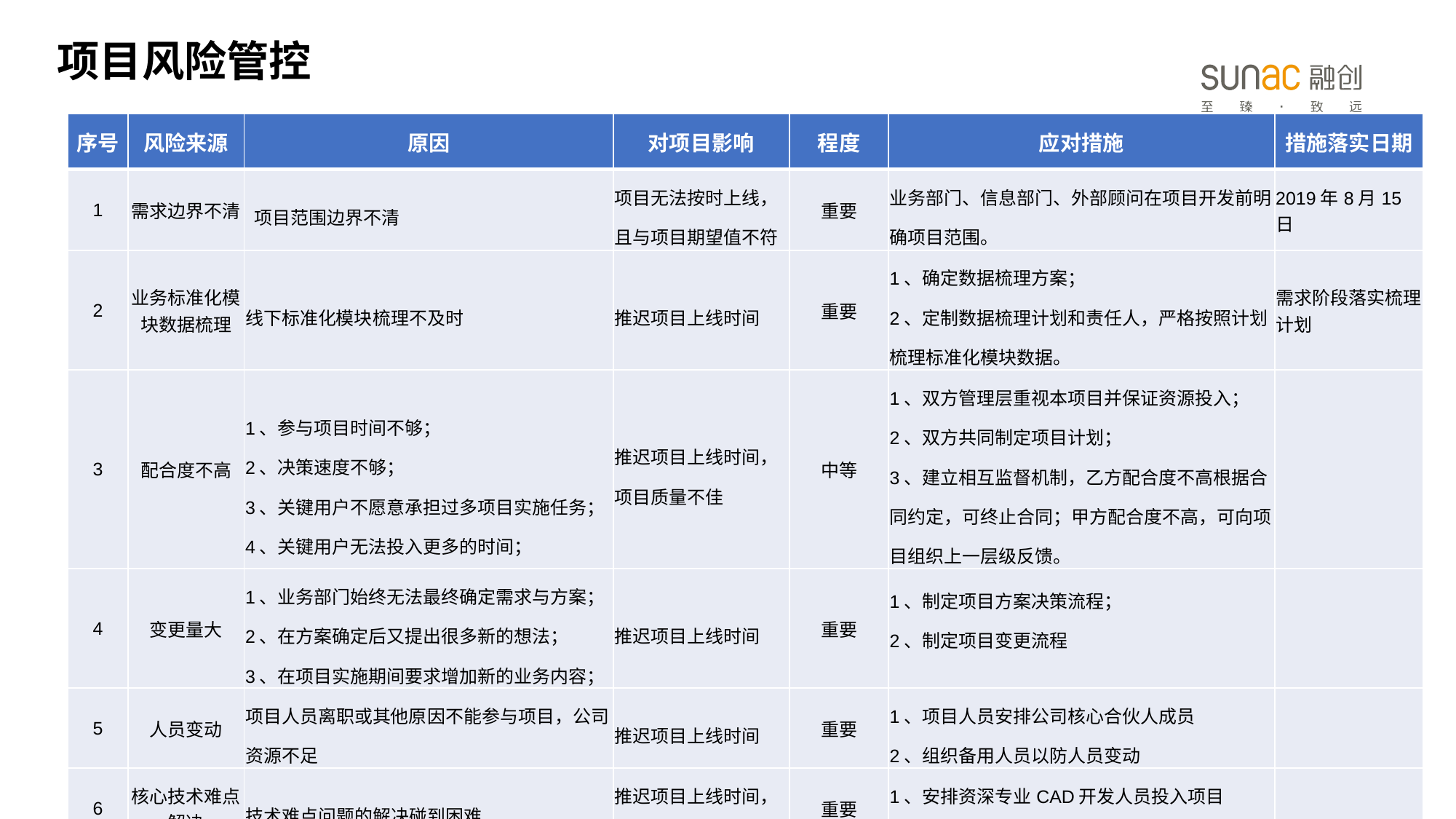

项目风险管控
| 序号 | 风险来源 | 原因 | 对项目影响 | 程度 | 应对措施 | 措施落实日期 |
| --- | --- | --- | --- | --- | --- | --- |
| 1 | 需求边界不清 | 项目范围边界不清 | 项目无法按时上线，且与项目期望值不符 | 重要 | 业务部门、信息部门、外部顾问在项目开发前明确项目范围。 | 2019年8月15日 |
| 2 | 业务标准化模块数据梳理 | 线下标准化模块梳理不及时 | 推迟项目上线时间 | 重要 | 1、确定数据梳理方案； 2、定制数据梳理计划和责任人，严格按照计划梳理标准化模块数据。 | 需求阶段落实梳理计划 |
| 3 | 配合度不高 | 1、参与项目时间不够； 2、决策速度不够； 3、关键用户不愿意承担过多项目实施任务； 4、关键用户无法投入更多的时间； | 推迟项目上线时间，项目质量不佳 | 中等 | 1、双方管理层重视本项目并保证资源投入； 2、双方共同制定项目计划； 3、建立相互监督机制，乙方配合度不高根据合同约定，可终止合同；甲方配合度不高，可向项目组织上一层级反馈。 |  |
| 4 | 变更量大 | 1、业务部门始终无法最终确定需求与方案； 2、在方案确定后又提出很多新的想法； 3、在项目实施期间要求增加新的业务内容； | 推迟项目上线时间 | 重要 | 1、制定项目方案决策流程； 2、制定项目变更流程 |  |
| 5 | 人员变动 | 项目人员离职或其他原因不能参与项目，公司资源不足 | 推迟项目上线时间 | 重要 | 1、项目人员安排公司核心合伙人成员 2、组织备用人员以防人员变动 |  |
| 6 | 核心技术难点解决 | 技术难点问题的解决碰到困难 | 推迟项目上线时间，项目质量不佳 | 重要 | 1、安排资深专业CAD开发人员投入项目 2、难点问题引入其他CAD行业人员协助解决 |  |